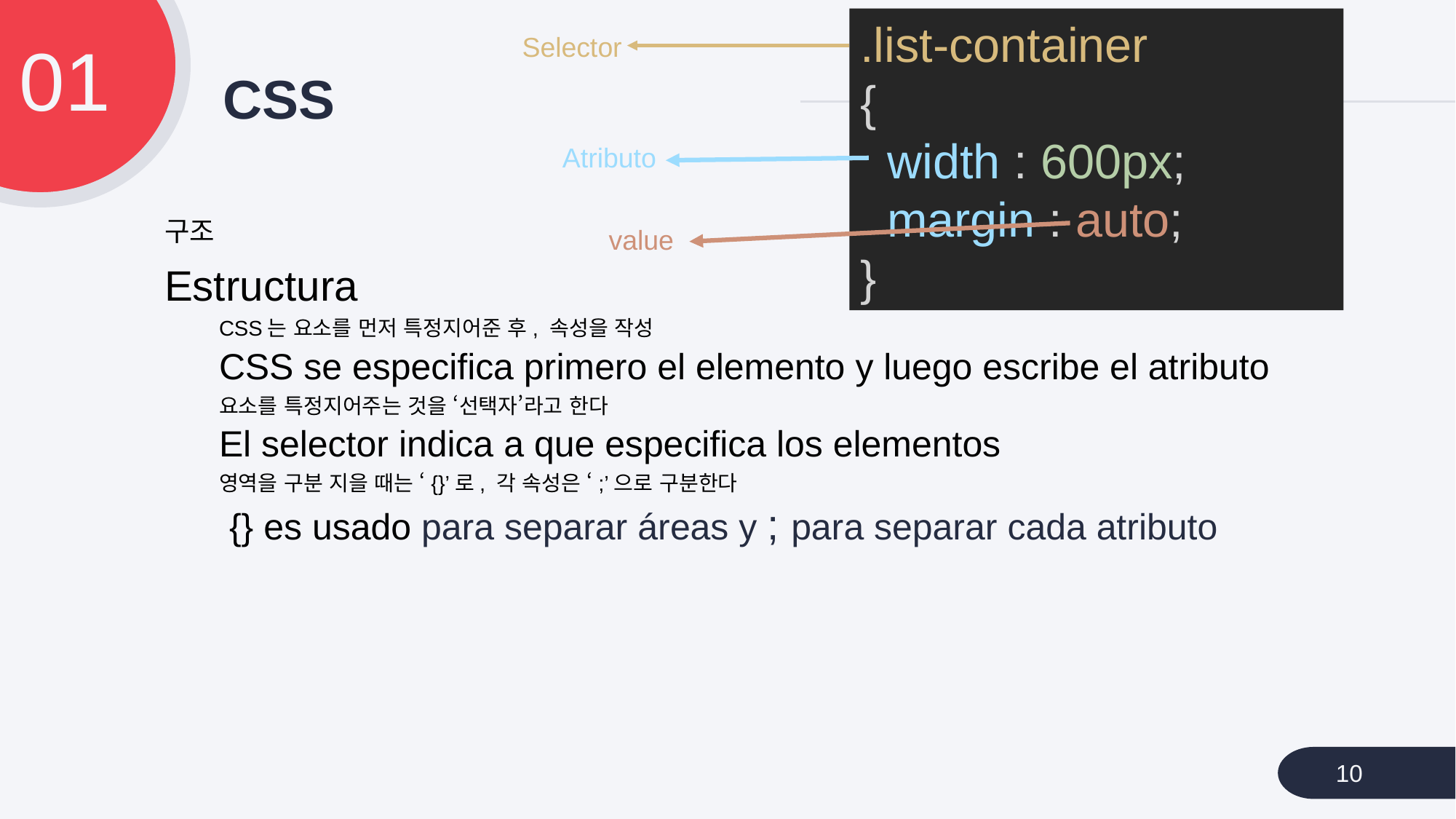

.list-container
{
  width : 600px;
  margin : auto;
}
Selector
01
# CSS
Atributo
구조
Estructura
CSS는 요소를 먼저 특정지어준 후, 속성을 작성
CSS se especifica primero el elemento y luego escribe el atributo
요소를 특정지어주는 것을 ‘선택자’라고 한다
El selector indica a que especifica los elementos
영역을 구분 지을 때는 ‘{}’로, 각 속성은 ‘;’으로 구분한다
 {} es usado para separar áreas y ; para separar cada atributo

value
10